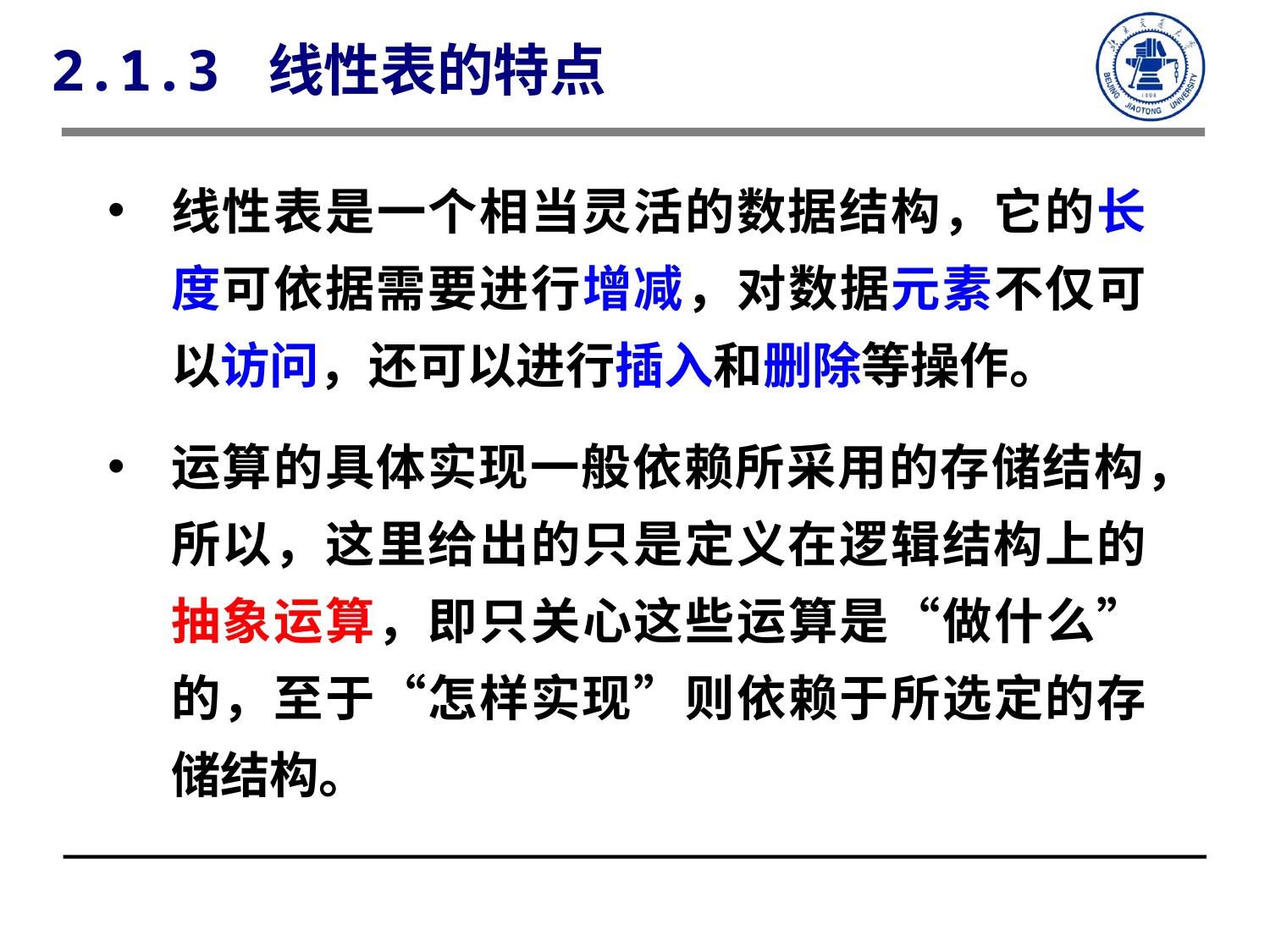

2.1.3 线性表的特点
线性表是一个相当灵活的数据结构，它的长度可依据需要进行增减，对数据元素不仅可以访问，还可以进行插入和删除等操作。
运算的具体实现一般依赖所采用的存储结构，所以，这里给出的只是定义在逻辑结构上的抽象运算，即只关心这些运算是“做什么”的，至于“怎样实现”则依赖于所选定的存储结构。